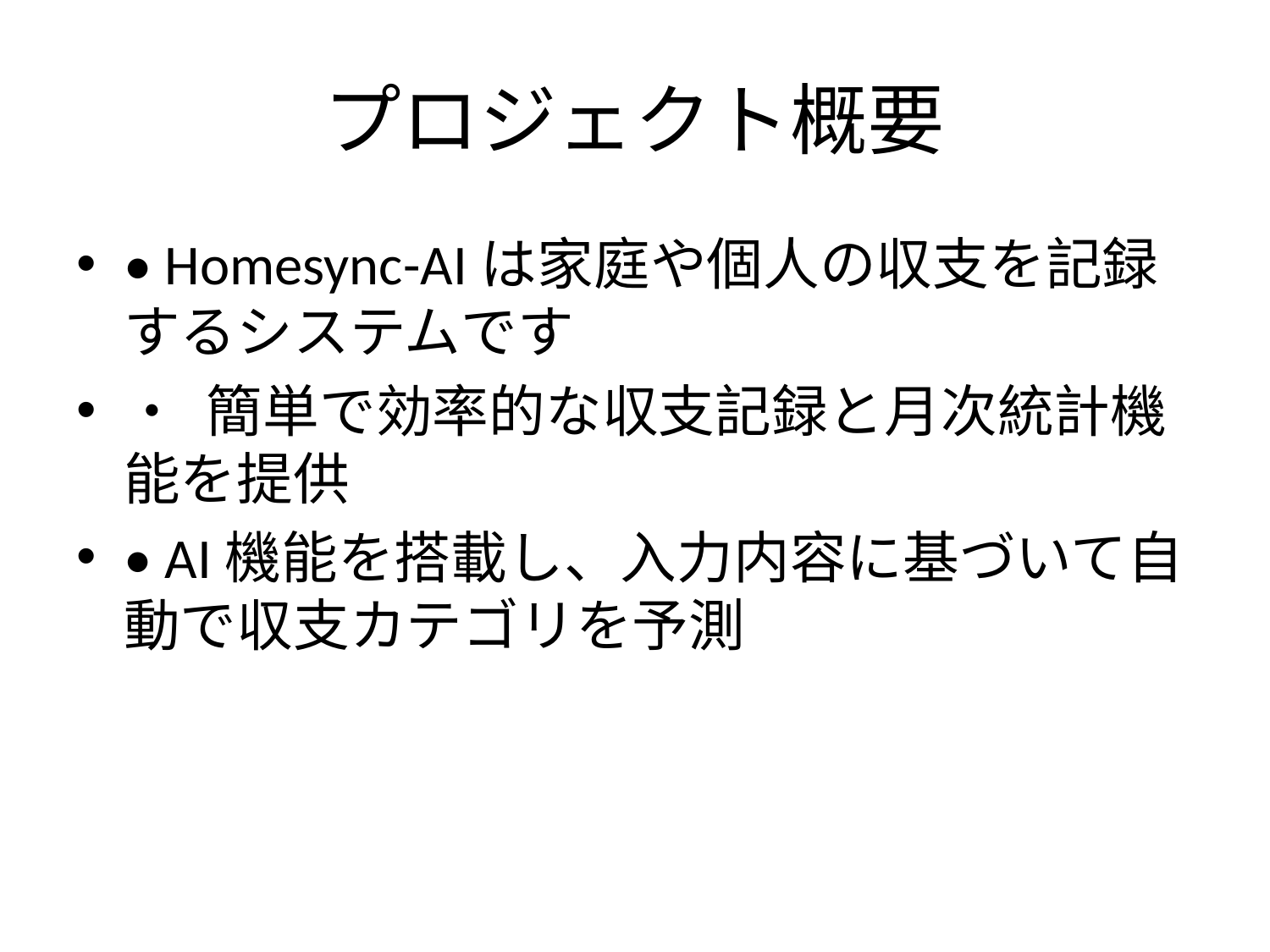

# プロジェクト概要
• Homesync-AIは家庭や個人の収支を記録するシステムです
• 簡単で効率的な収支記録と月次統計機能を提供
• AI機能を搭載し、入力内容に基づいて自動で収支カテゴリを予測